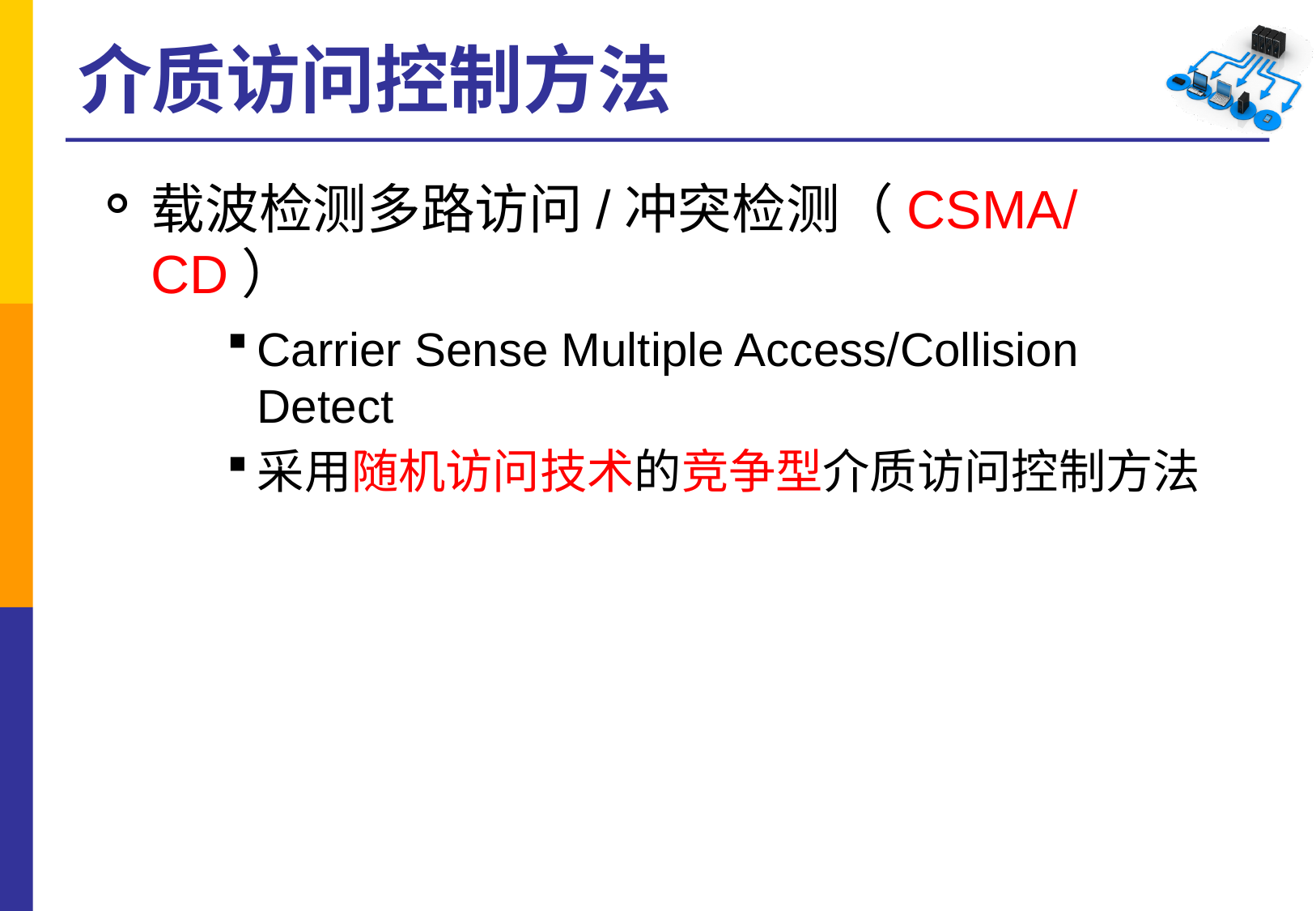

# 介质访问控制方法
载波检测多路访问/冲突检测（CSMA/CD）
Carrier Sense Multiple Access/Collision Detect
采用随机访问技术的竞争型介质访问控制方法